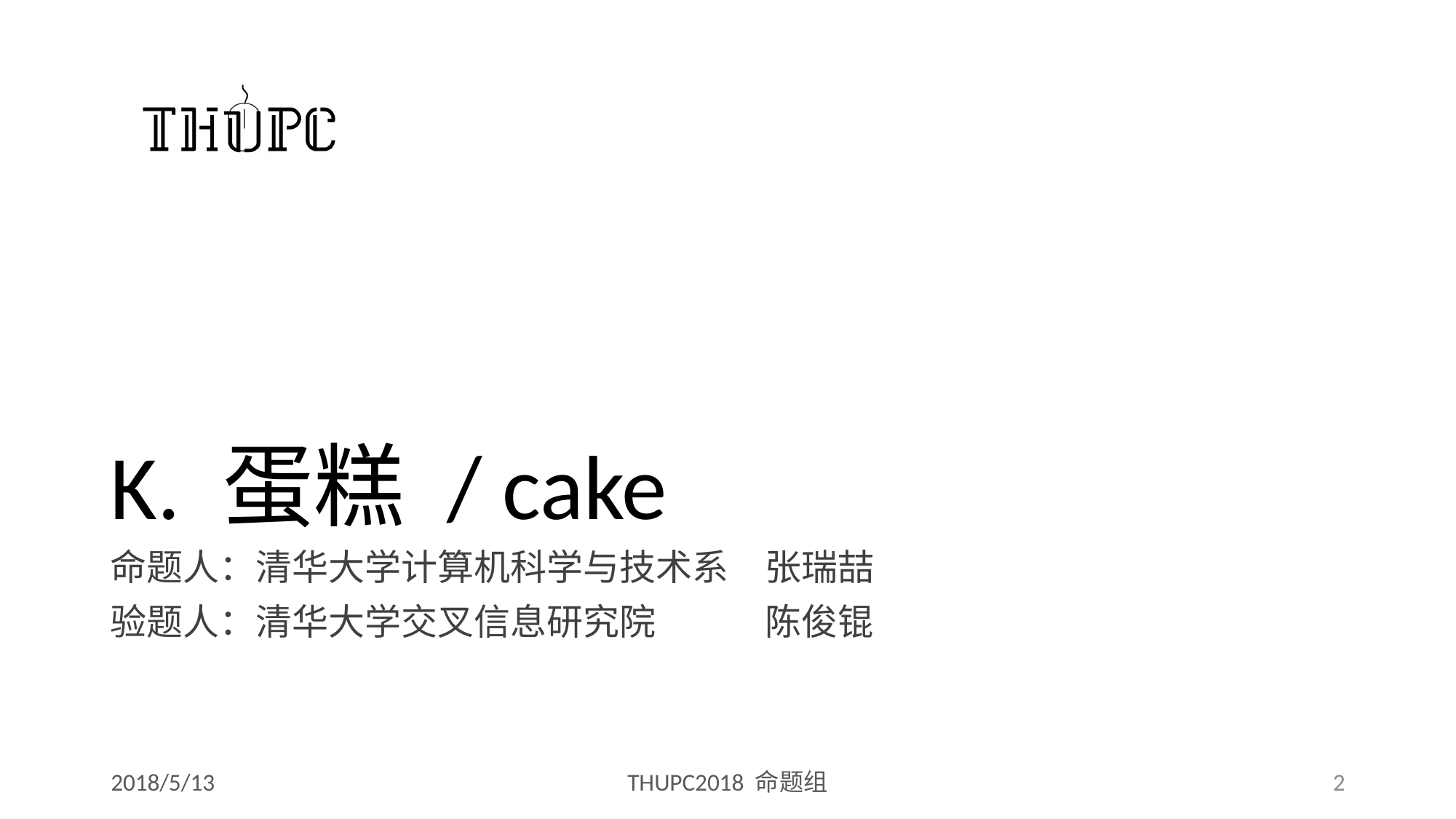

# K. 蛋糕 / cake
命题人：清华大学计算机科学与技术系	张瑞喆
验题人：清华大学交叉信息研究院	陈俊锟
2018/5/13
THUPC2018 命题组
2